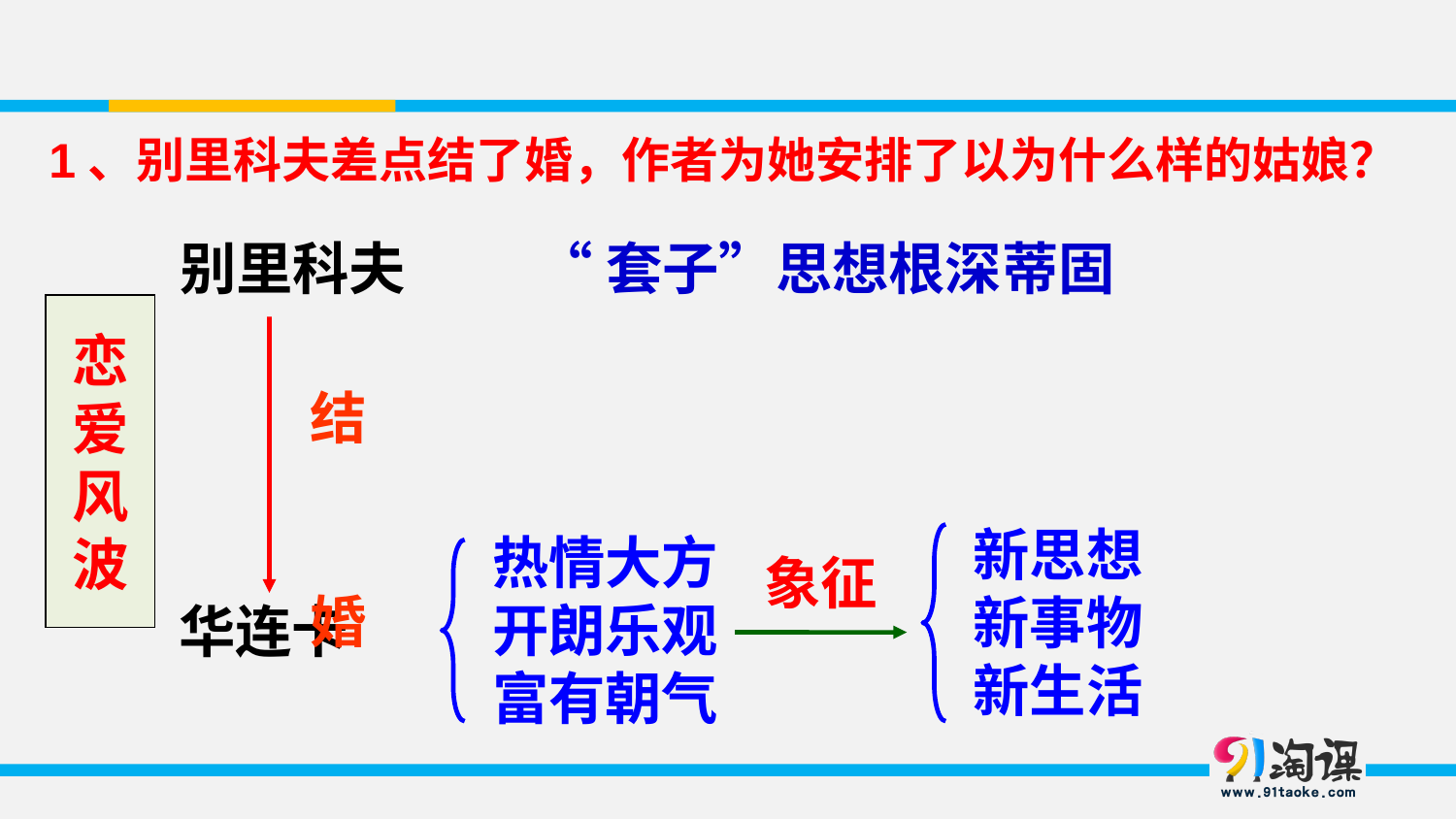

1、别里科夫差点结了婚，作者为她安排了以为什么样的姑娘？
“套子”思想根深蒂固
别里科夫
恋
爱
风
波

结       婚
新思想
新事物
新生活
热情大方
开朗乐观
富有朝气

象征
华连卡